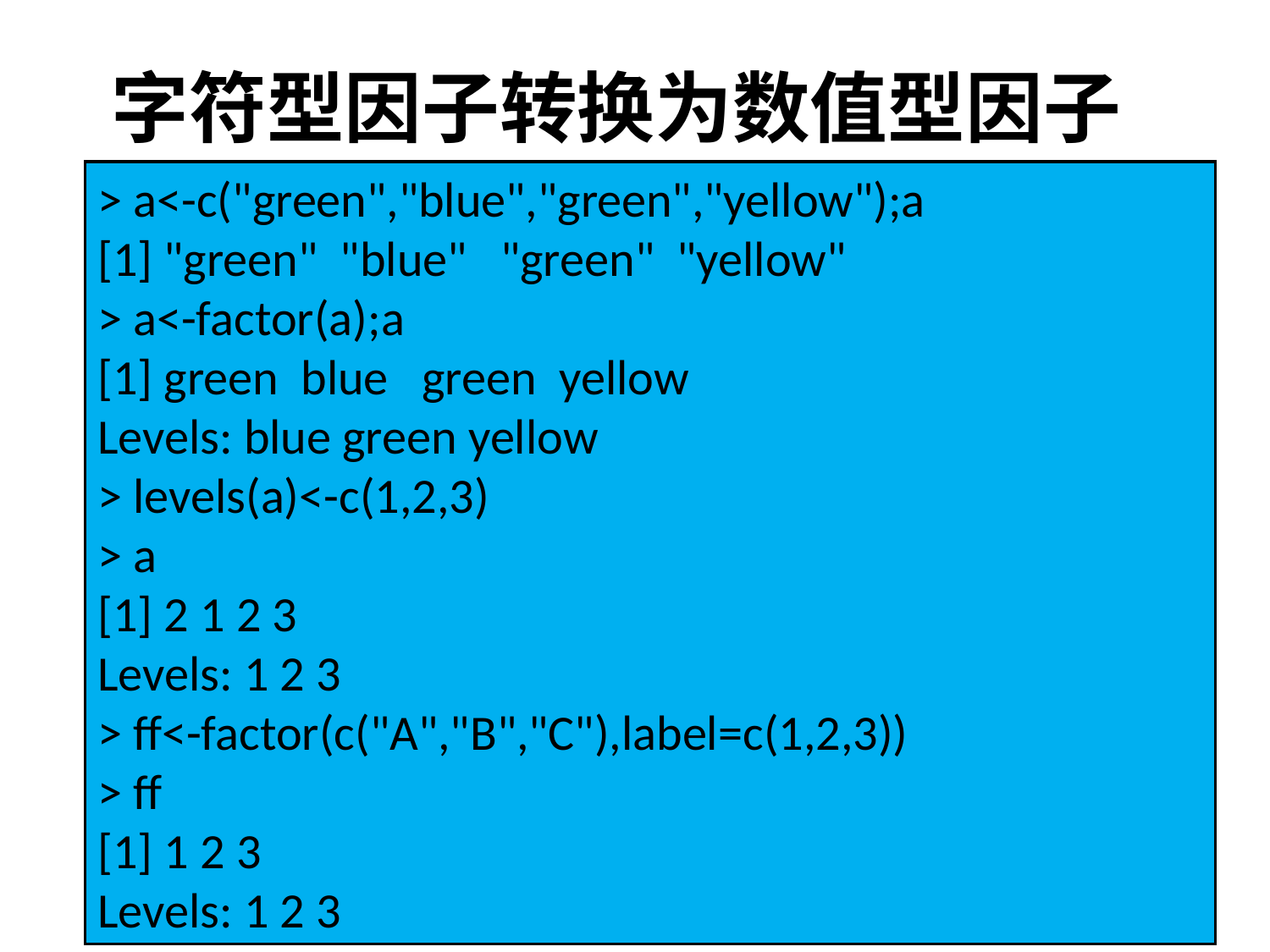

# 字符型因子转换为数值型因子
> a<-c("green","blue","green","yellow");a
[1] "green"  "blue"   "green"  "yellow"
> a<-factor(a);a
[1] green  blue   green  yellow
Levels: blue green yellow
> levels(a)<-c(1,2,3)
> a
[1] 2 1 2 3
Levels: 1 2 3
> ff<-factor(c("A","B","C"),label=c(1,2,3))
> ff
[1] 1 2 3
Levels: 1 2 3